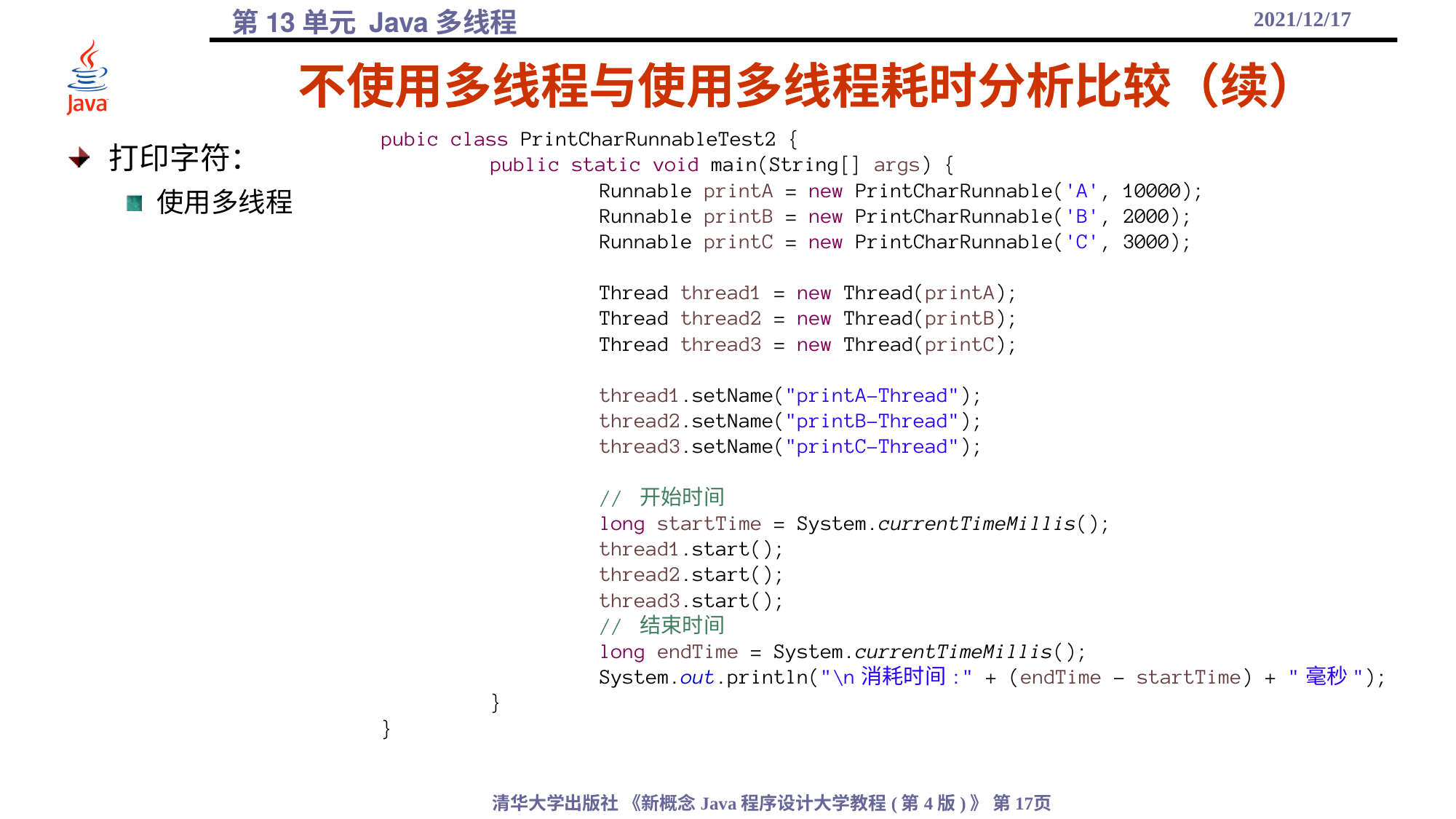

2021/12/17
# 不使用多线程与使用多线程耗时分析比较（续）
pubic class PrintCharRunnableTest2 {
	public static void main(String[] args) {
		Runnable printA = new PrintCharRunnable('A', 10000);
		Runnable printB = new PrintCharRunnable('B', 2000);
		Runnable printC = new PrintCharRunnable('C', 3000);

		Thread thread1 = new Thread(printA);
		Thread thread2 = new Thread(printB);
		Thread thread3 = new Thread(printC);

		thread1.setName("printA-Thread");
		thread2.setName("printB-Thread");
		thread3.setName("printC-Thread");

		// 开始时间
		long startTime = System.currentTimeMillis();
		thread1.start();
		thread2.start();
		thread3.start();
		// 结束时间
		long endTime = System.currentTimeMillis();
		System.out.println("\n消耗时间:" + (endTime - startTime) + "毫秒");
	}
}
打印字符：
使用多线程